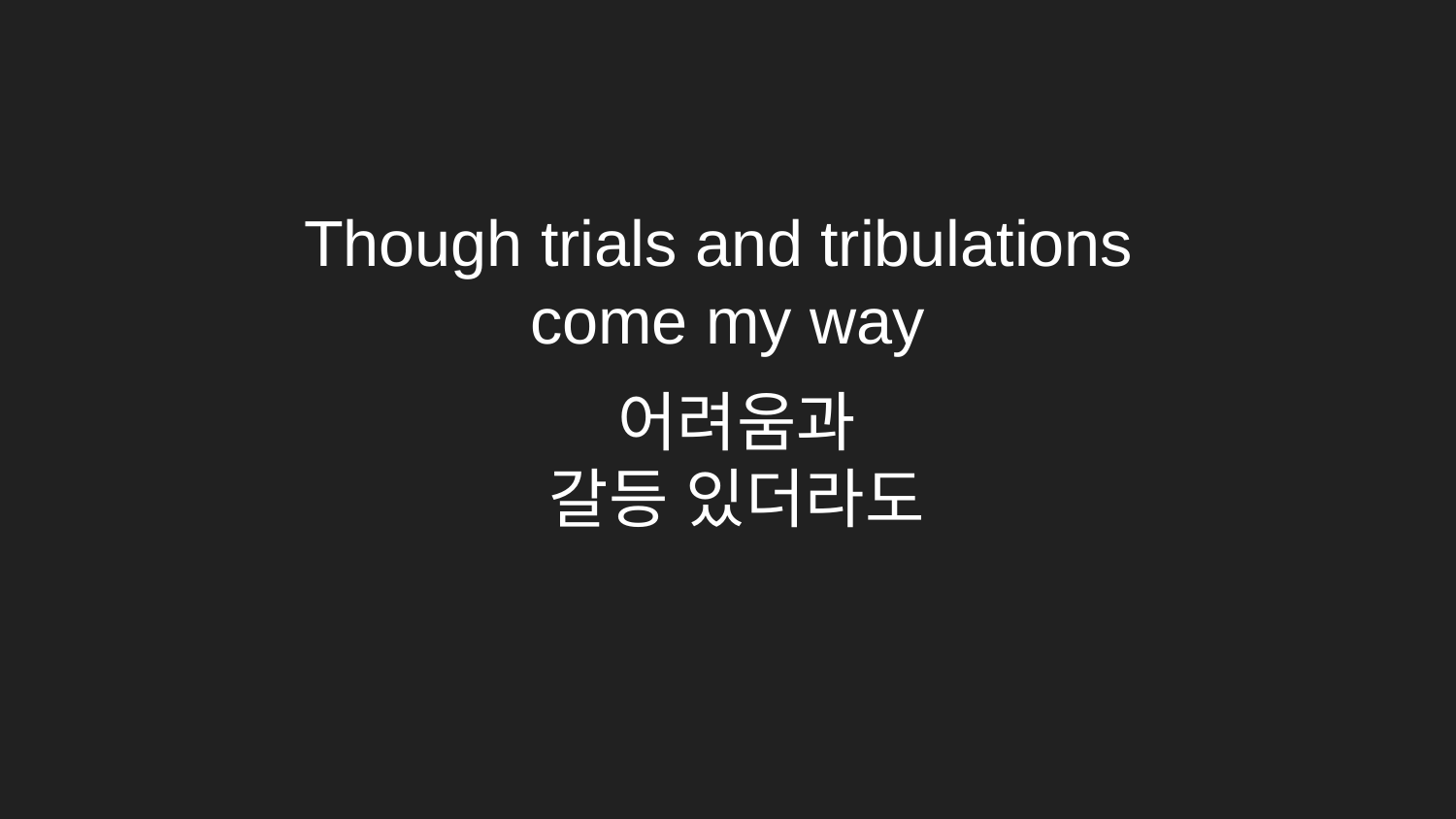

# Though trials and tribulations come my way
어려움과
갈등 있더라도